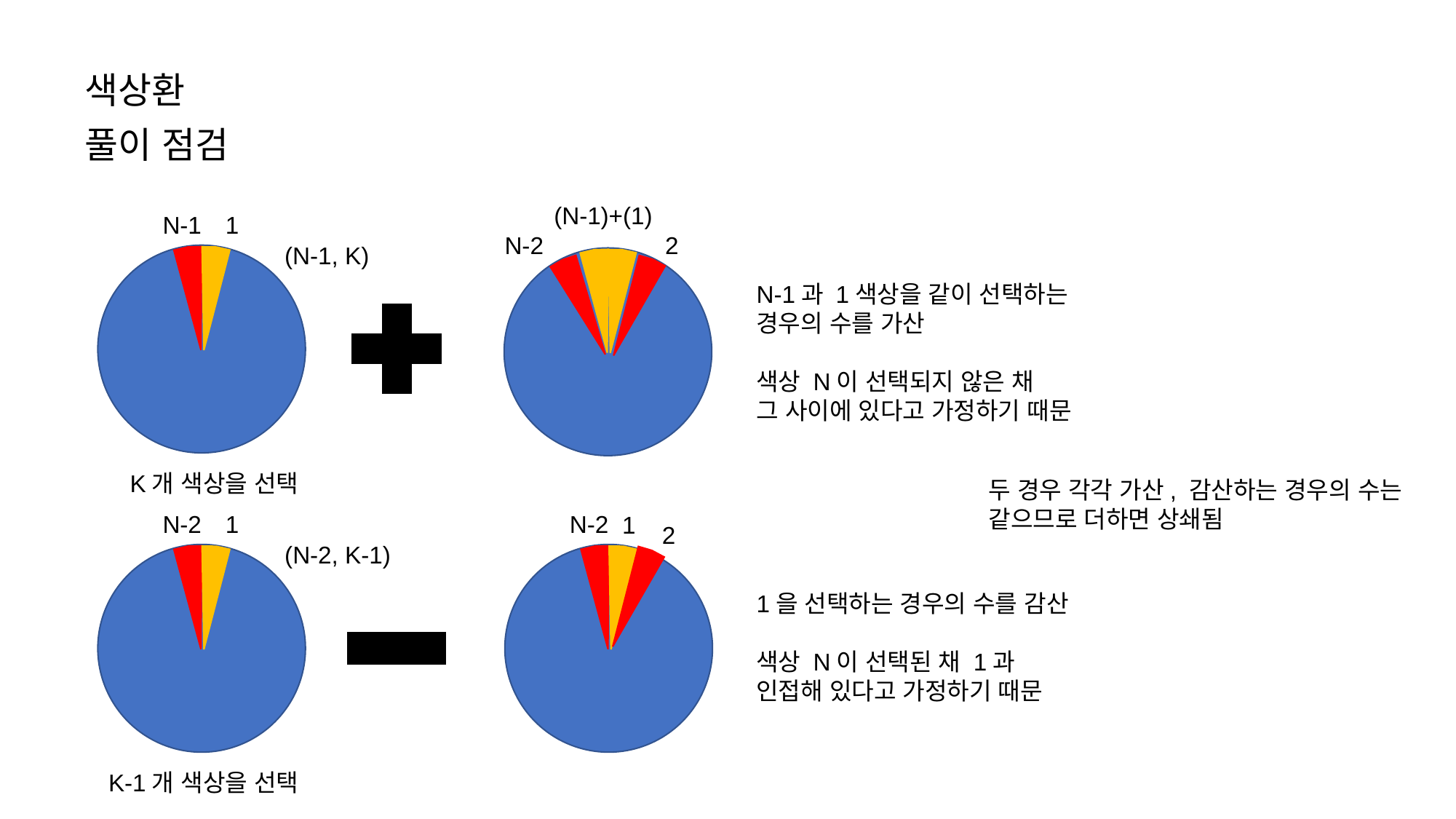

색상환
풀이 점검
(N-1)+(1)
N-1
1
N-2
2
(N-1, K)

N-1과 1색상을 같이 선택하는
경우의 수를 가산

색상 N이 선택되지 않은 채
그 사이에 있다고 가정하기 때문

K개 색상을 선택
두 경우 각각 가산, 감산하는 경우의 수는
같으므로 더하면 상쇄됨
N-2
1
N-2
1
2
(N-2, K-1)

1을 선택하는 경우의 수를 감산

색상 N이 선택된 채 1과
인접해 있다고 가정하기 때문
K-1개 색상을 선택